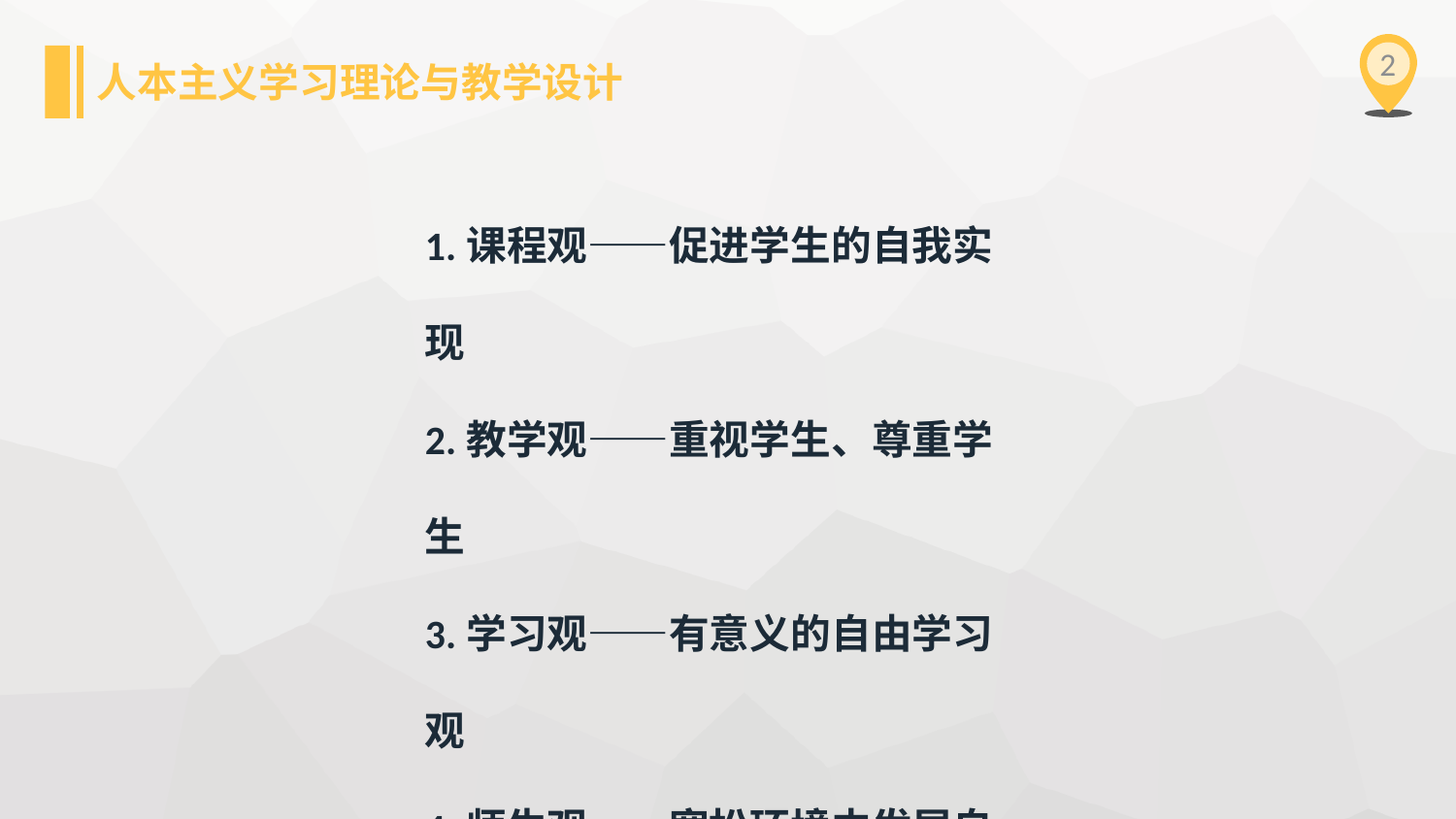

2

人本主义学习理论与教学设计
1.课程观——促进学生的自我实现
2.教学观——重视学生、尊重学生
3.学习观——有意义的自由学习观
4.师生观——宽松环境中发展自我
5.评价观——在个体内差异性评价